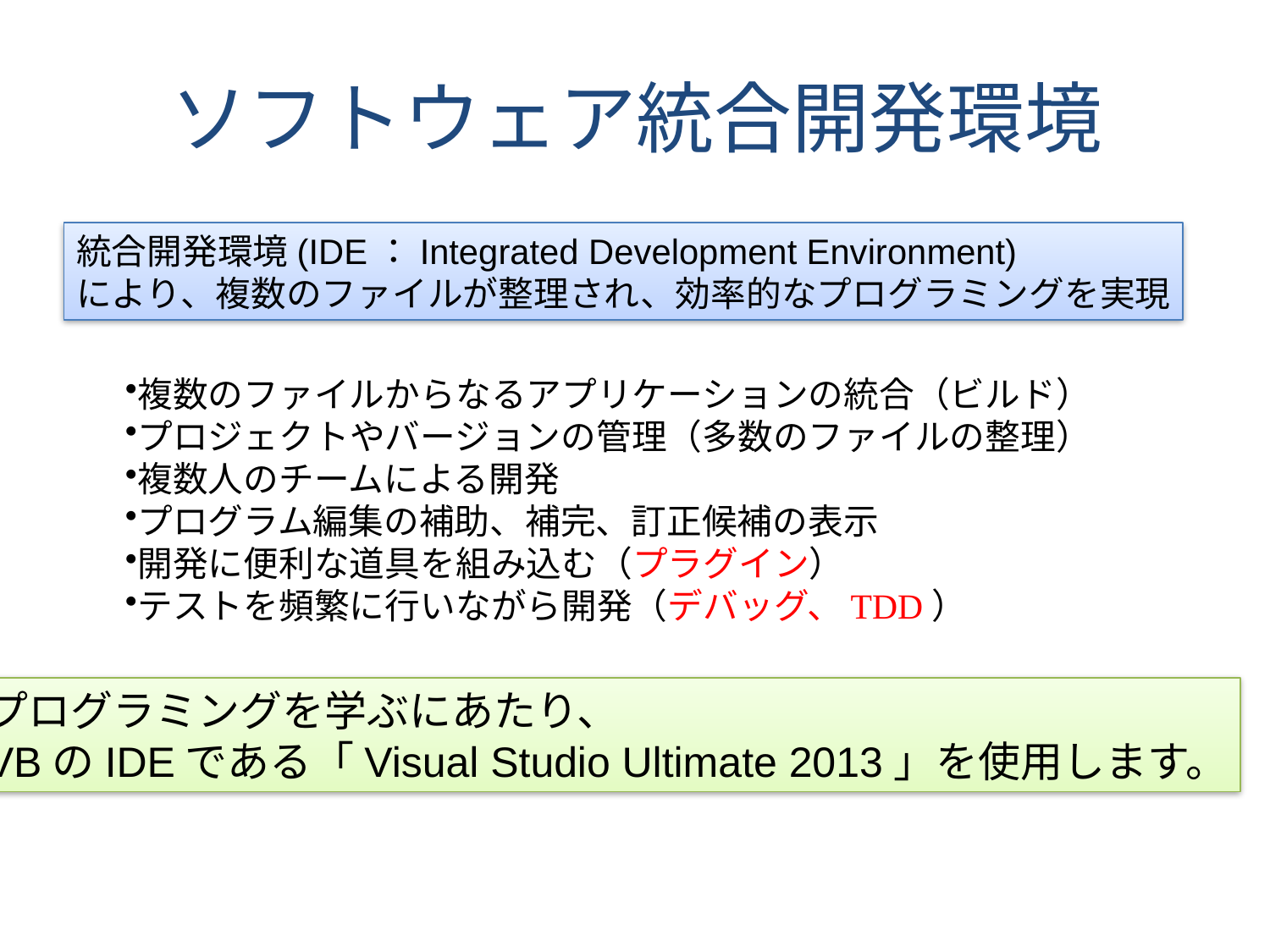

ソフトウェア統合開発環境
統合開発環境(IDE：Integrated Development Environment)
により、複数のファイルが整理され、効率的なプログラミングを実現
複数のファイルからなるアプリケーションの統合（ビルド）
プロジェクトやバージョンの管理（多数のファイルの整理）
複数人のチームによる開発
プログラム編集の補助、補完、訂正候補の表示
開発に便利な道具を組み込む（プラグイン）
テストを頻繁に行いながら開発（デバッグ、TDD）
プログラミングを学ぶにあたり、
VBのIDEである「Visual Studio Ultimate 2013」を使用します。